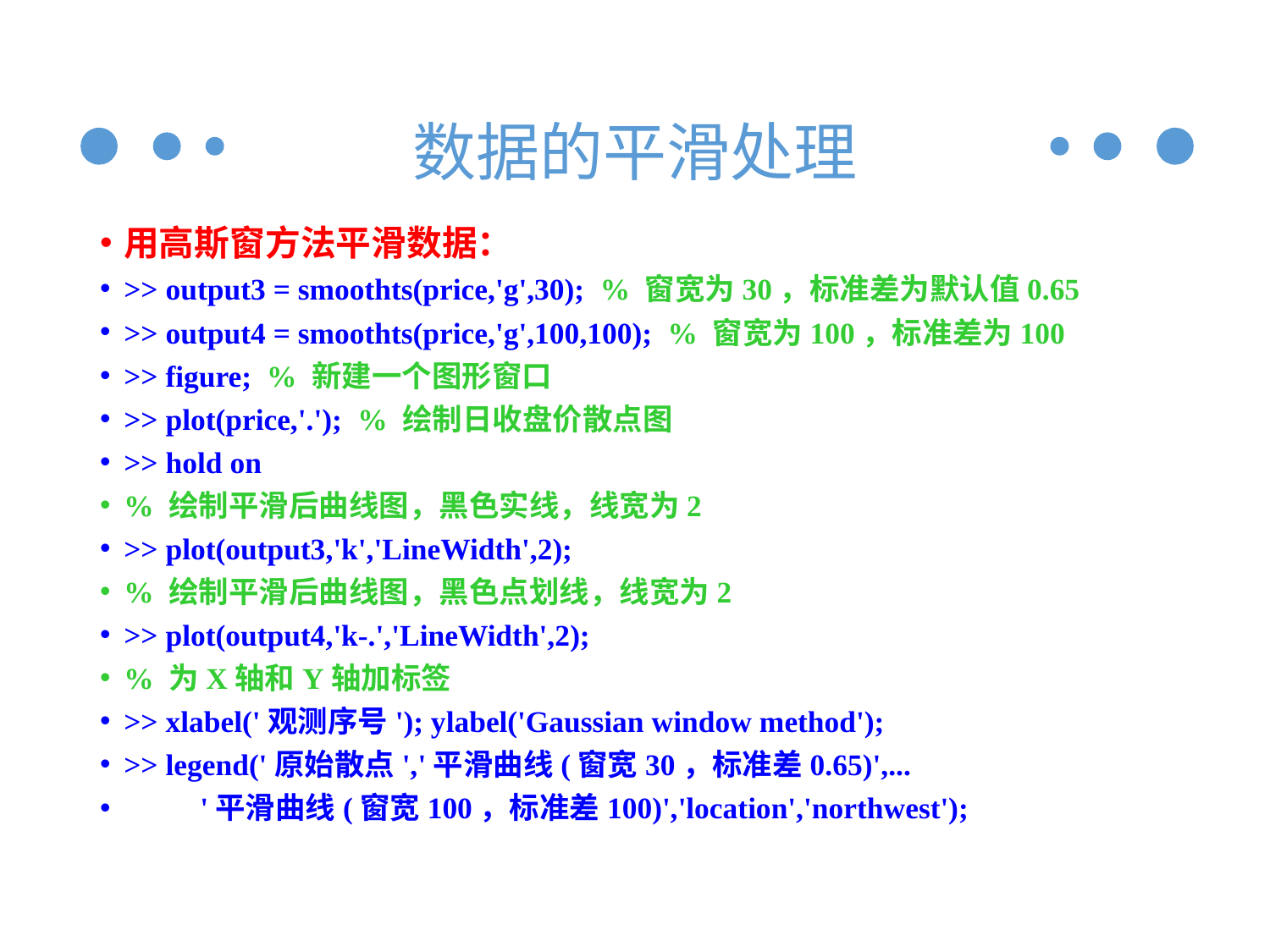

# 数据的平滑处理
用高斯窗方法平滑数据：
>> output3 = smoothts(price,'g',30);  % 窗宽为30，标准差为默认值0.65
>> output4 = smoothts(price,'g',100,100);  % 窗宽为100，标准差为100
>> figure;  % 新建一个图形窗口
>> plot(price,'.');  % 绘制日收盘价散点图
>> hold on
% 绘制平滑后曲线图，黑色实线，线宽为2
>> plot(output3,'k','LineWidth',2);
% 绘制平滑后曲线图，黑色点划线，线宽为2
>> plot(output4,'k-.','LineWidth',2);
% 为X轴和Y轴加标签
>> xlabel('观测序号'); ylabel('Gaussian window method');
>> legend('原始散点','平滑曲线(窗宽30，标准差0.65)',...
          '平滑曲线(窗宽100，标准差100)','location','northwest');